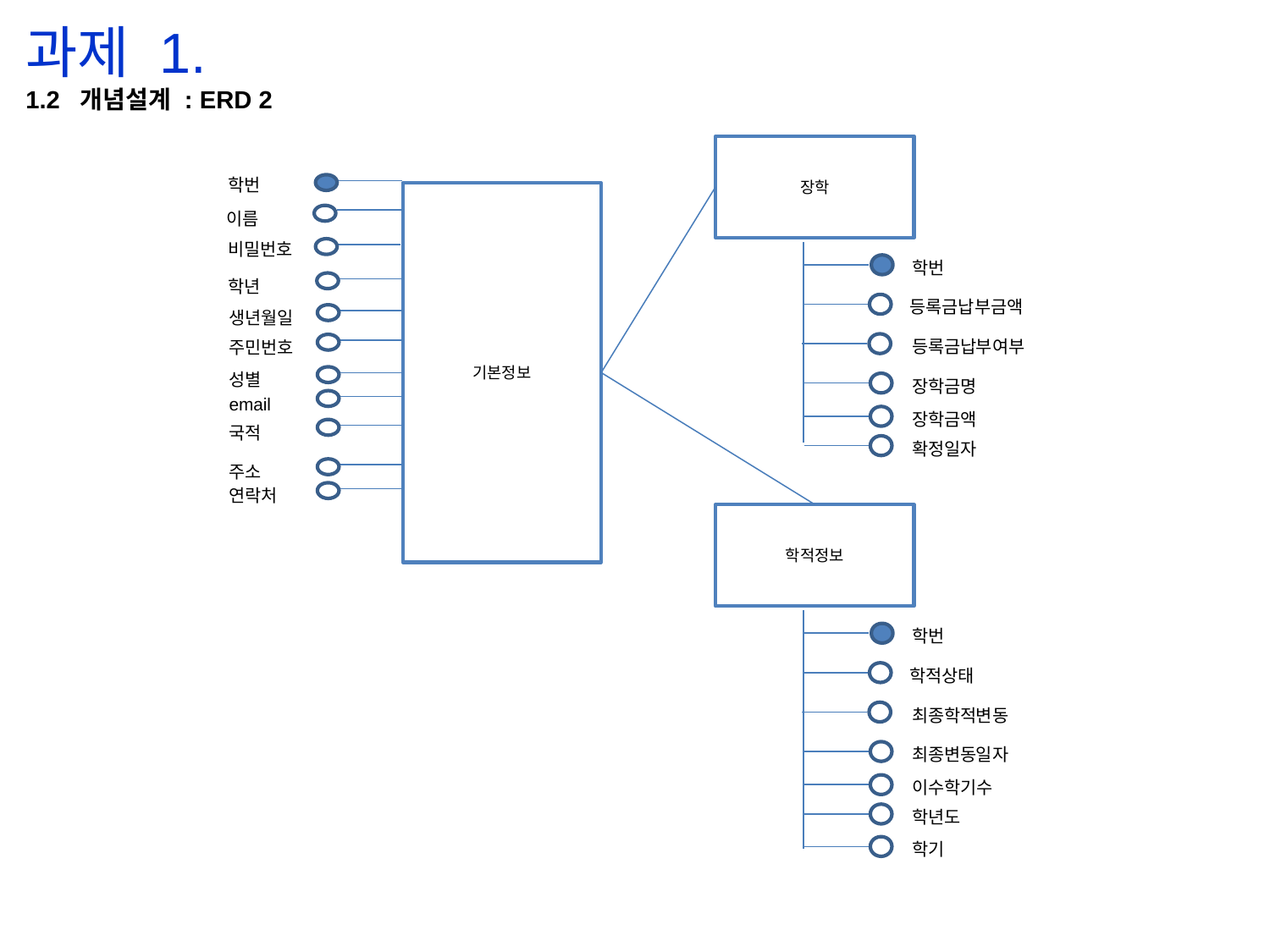

과제 1.
1.2  개념설계 : ERD 2
장학
학번

기본정보
이름

비밀번호

학년

생년월일

주민번호

성별

email

국적

주소

연락처

학적정보

학번
등록금납부금액
등록금납부여부
장학금명
장학금액
확정일자
학번
학적상태
최종학적변동
최종변동일자
이수학기수
학년도
학기